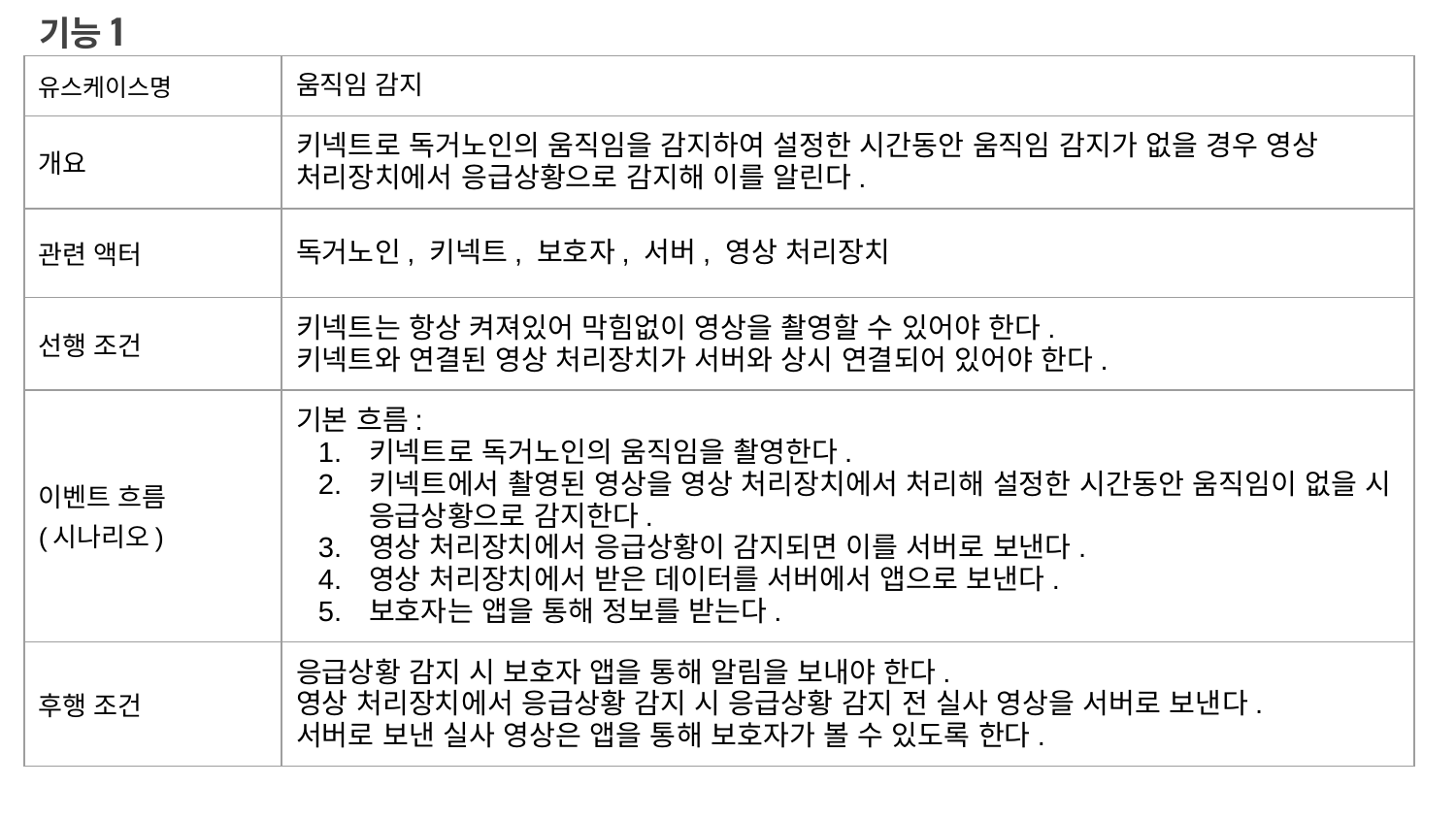

# 기능1
| 유스케이스명 | 움직임 감지 |
| --- | --- |
| 개요 | 키넥트로 독거노인의 움직임을 감지하여 설정한 시간동안 움직임 감지가 없을 경우 영상 처리장치에서 응급상황으로 감지해 이를 알린다. |
| 관련 액터 | 독거노인, 키넥트, 보호자, 서버, 영상 처리장치 |
| 선행 조건 | 키넥트는 항상 켜져있어 막힘없이 영상을 촬영할 수 있어야 한다. 키넥트와 연결된 영상 처리장치가 서버와 상시 연결되어 있어야 한다. |
| 이벤트 흐름 (시나리오) | 기본 흐름: 키넥트로 독거노인의 움직임을 촬영한다. 키넥트에서 촬영된 영상을 영상 처리장치에서 처리해 설정한 시간동안 움직임이 없을 시 응급상황으로 감지한다. 영상 처리장치에서 응급상황이 감지되면 이를 서버로 보낸다. 영상 처리장치에서 받은 데이터를 서버에서 앱으로 보낸다. 보호자는 앱을 통해 정보를 받는다. |
| 후행 조건 | 응급상황 감지 시 보호자 앱을 통해 알림을 보내야 한다. 영상 처리장치에서 응급상황 감지 시 응급상황 감지 전 실사 영상을 서버로 보낸다. 서버로 보낸 실사 영상은 앱을 통해 보호자가 볼 수 있도록 한다. |